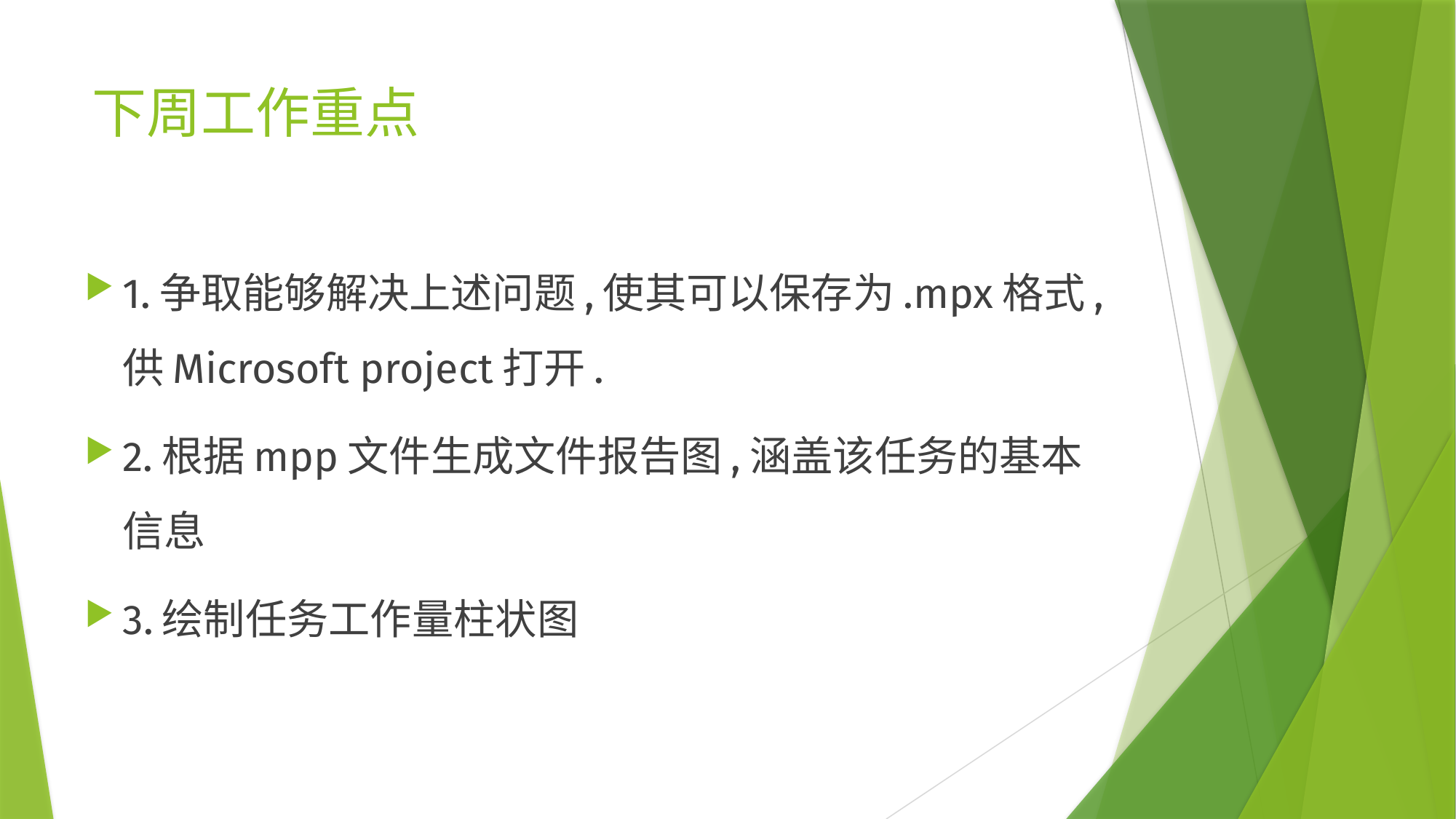

# 下周工作重点

1.争取能够解决上述问题,使其可以保存为.mpx格式,供Microsoft project打开.
2.根据mpp文件生成文件报告图,涵盖该任务的基本信息
3.绘制任务工作量柱状图